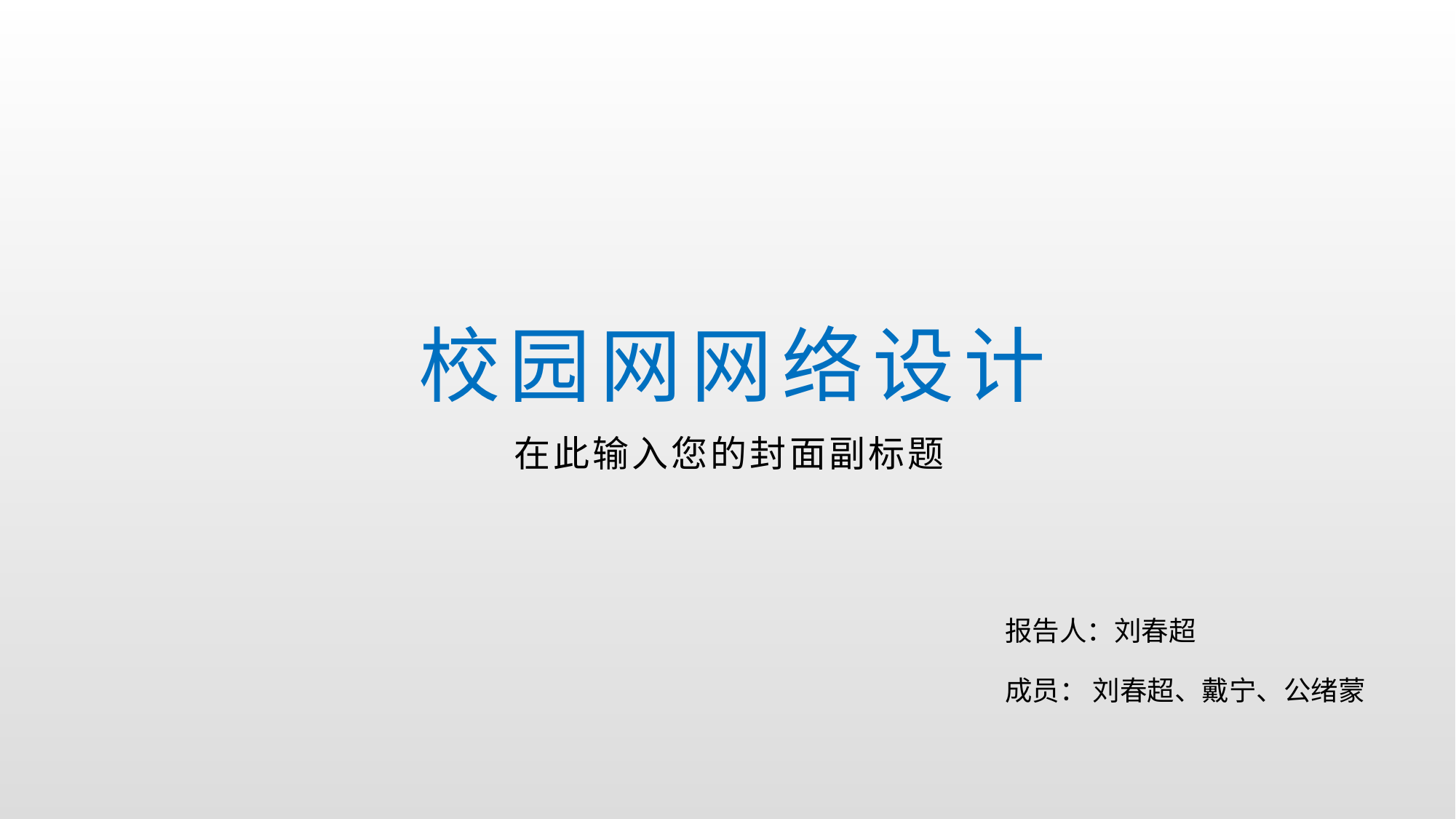

# 校园网网络设计
在此输入您的封面副标题
报告人：刘春超
成员： 刘春超、戴宁、公绪蒙